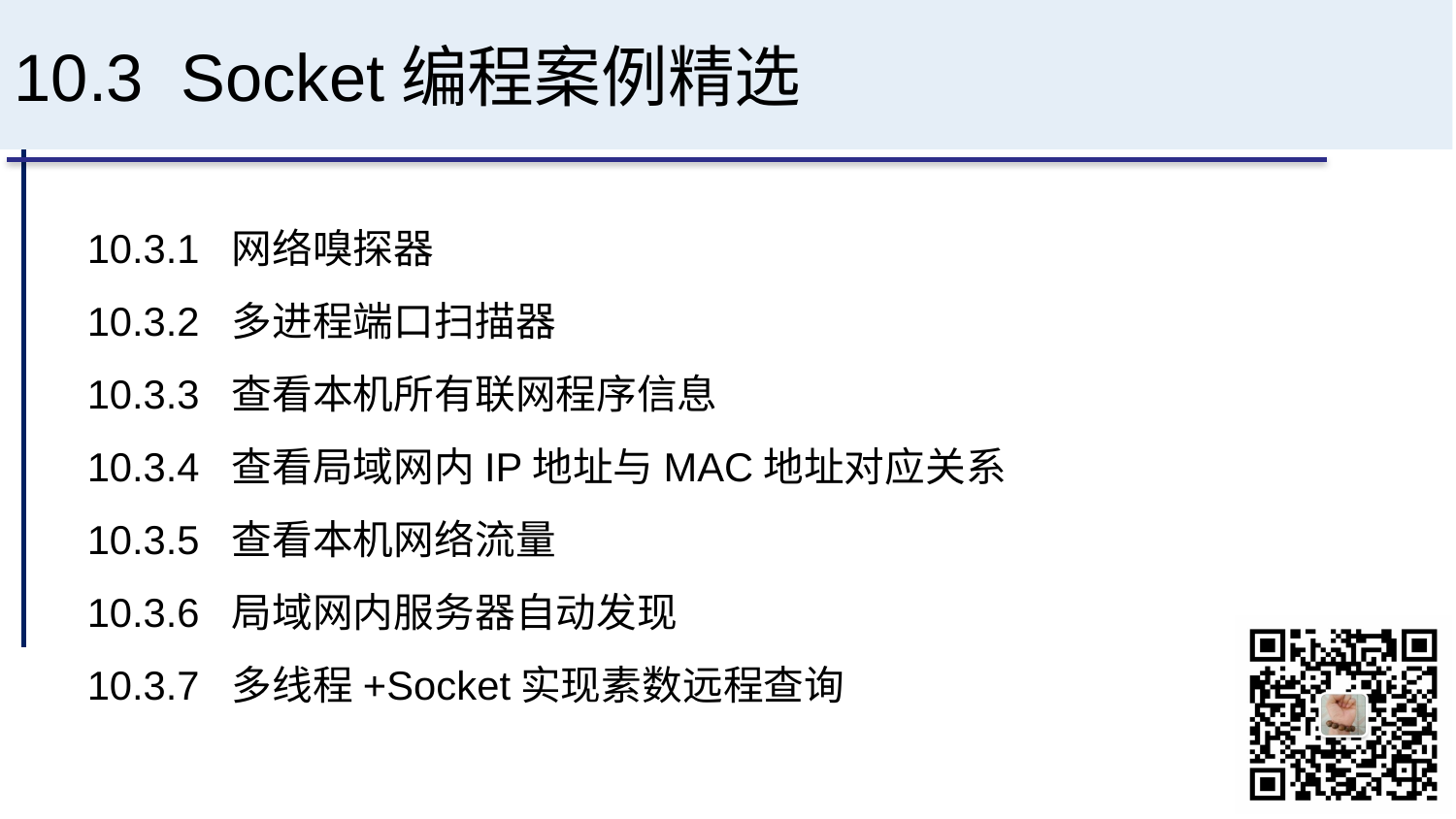

# 10.3  Socket编程案例精选
10.3.1  网络嗅探器
10.3.2  多进程端口扫描器
10.3.3  查看本机所有联网程序信息
10.3.4  查看局域网内IP地址与MAC地址对应关系
10.3.5  查看本机网络流量
10.3.6  局域网内服务器自动发现
10.3.7  多线程+Socket实现素数远程查询